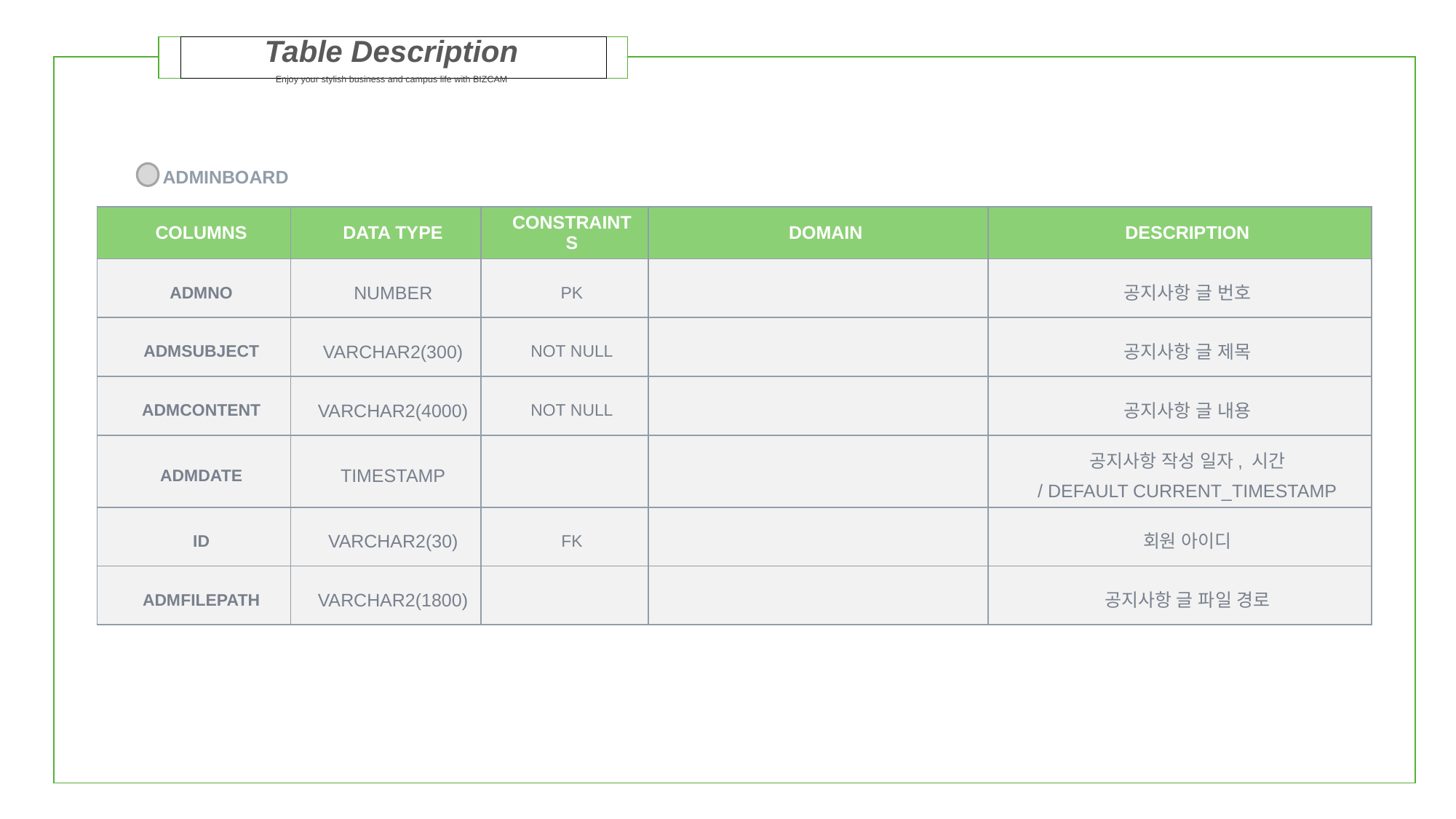

Table Description
Enjoy your stylish business and campus life with BIZCAM
|  |  |  |
| --- | --- | --- |

ADMINBOARD

| COLUMNS | DATA TYPE | CONSTRAINTS | DOMAIN | DESCRIPTION |
| --- | --- | --- | --- | --- |
| ADMNO | NUMBER | PK |  | 공지사항 글 번호 |
| ADMSUBJECT | VARCHAR2(300) | NOT NULL |  | 공지사항 글 제목 |
| ADMCONTENT | VARCHAR2(4000) | NOT NULL |  | 공지사항 글 내용 |
| ADMDATE | TIMESTAMP |  |  | 공지사항 작성 일자, 시간 / DEFAULT CURRENT\_TIMESTAMP |
| ID | VARCHAR2(30) | FK |  | 회원 아이디 |
| ADMFILEPATH | VARCHAR2(1800) |  |  | 공지사항 글 파일 경로 |